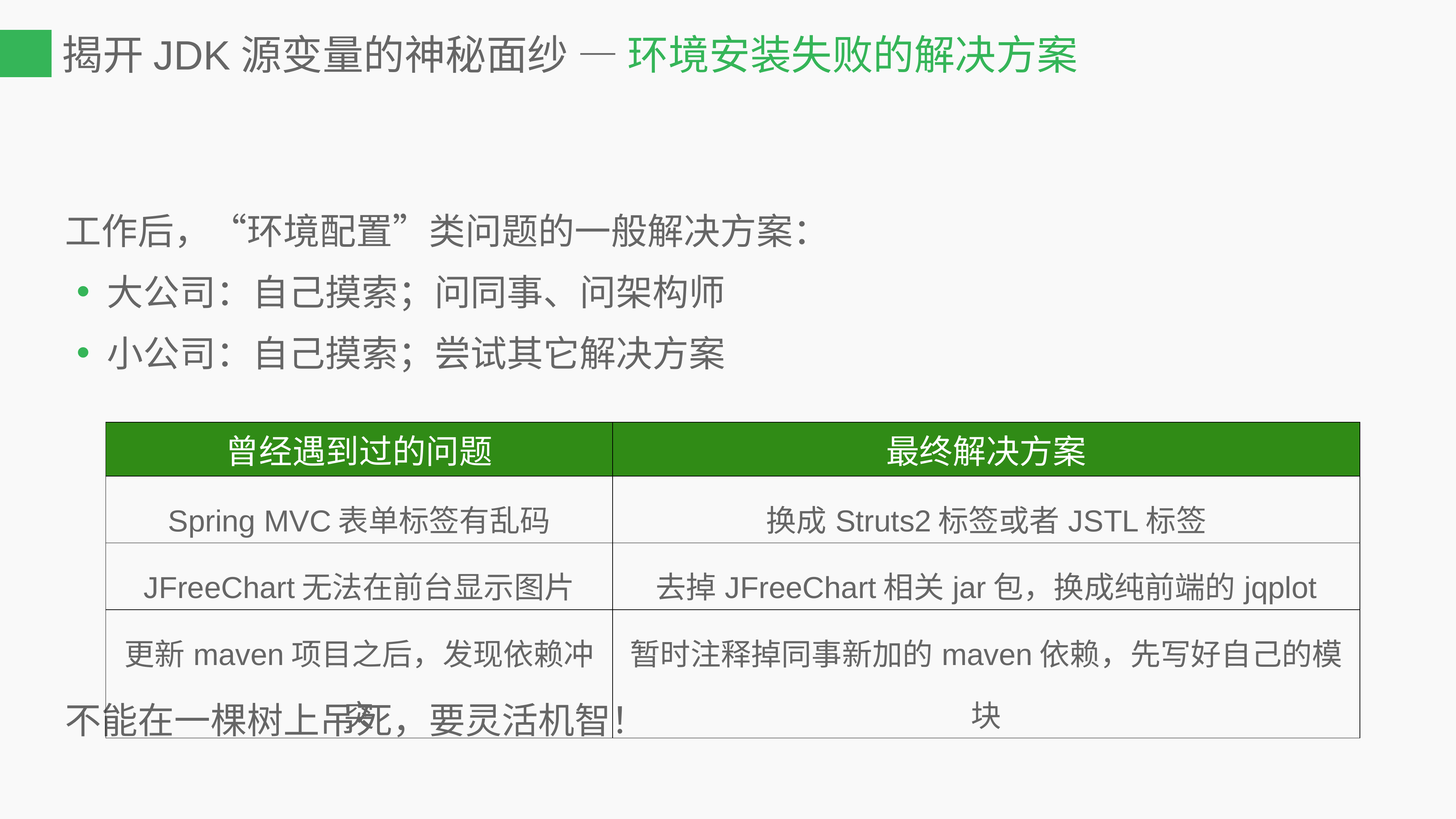

# 揭开JDK源变量的神秘面纱 — 环境安装失败的解决方案
工作后，“环境配置”类问题的一般解决方案：
大公司：自己摸索；问同事、问架构师
小公司：自己摸索；尝试其它解决方案

不能在一棵树上吊死，要灵活机智！

| 曾经遇到过的问题 | 最终解决方案 |
| --- | --- |
| Spring MVC表单标签有乱码 | 换成Struts2标签或者JSTL标签 |
| JFreeChart无法在前台显示图片 | 去掉JFreeChart相关jar包，换成纯前端的jqplot |
| 更新maven项目之后，发现依赖冲突 | 暂时注释掉同事新加的maven依赖，先写好自己的模块 |